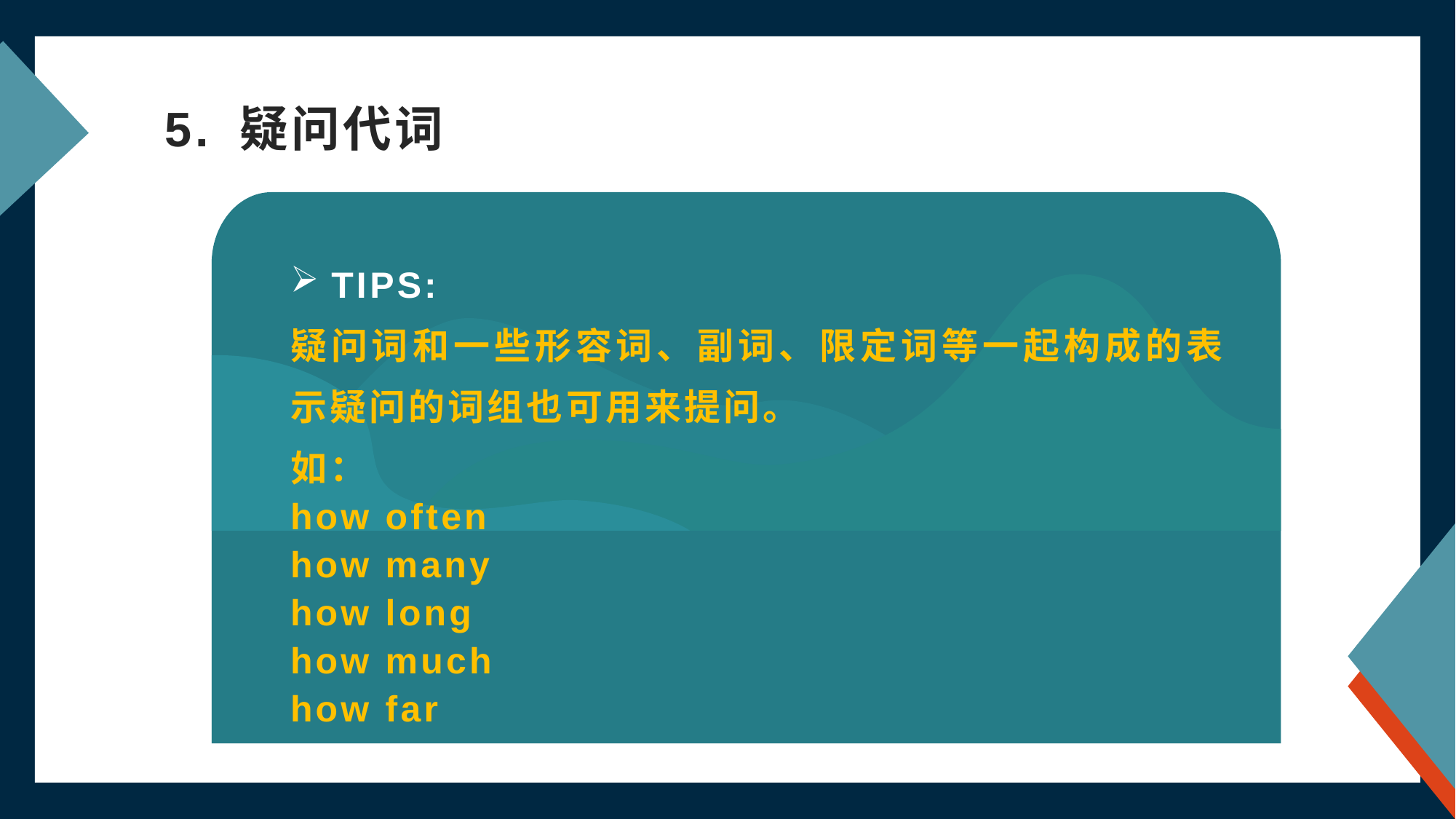

# 5. 疑问代词

TIPS:
疑问词和一些形容词、副词、限定词等一起构成的表示疑问的词组也可用来提问。
如：
how often
how many
how long
how much
how far